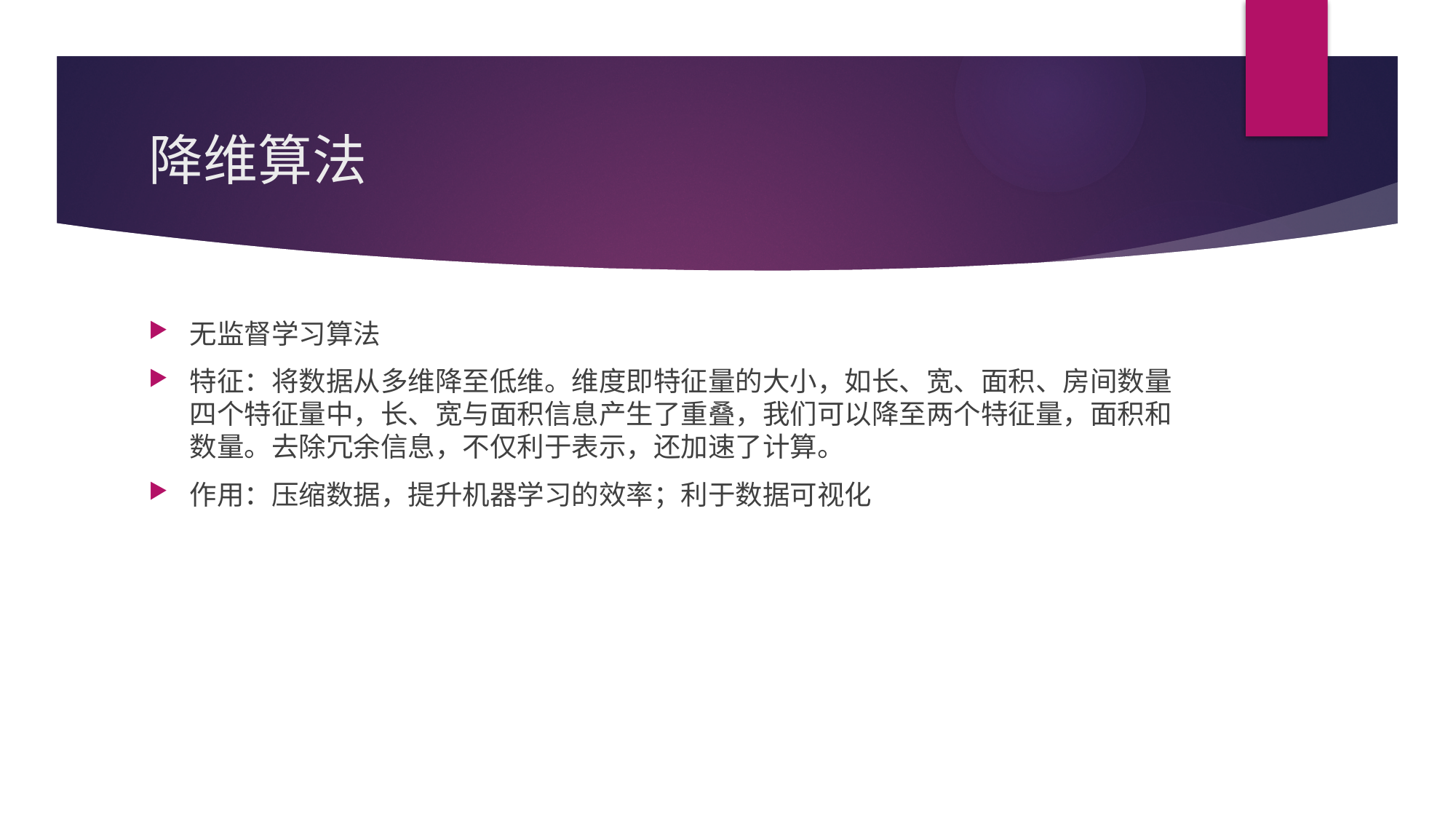

# 降维算法
无监督学习算法
特征：将数据从多维降至低维。维度即特征量的大小，如长、宽、面积、房间数量四个特征量中，长、宽与面积信息产生了重叠，我们可以降至两个特征量，面积和数量。去除冗余信息，不仅利于表示，还加速了计算。
作用：压缩数据，提升机器学习的效率；利于数据可视化